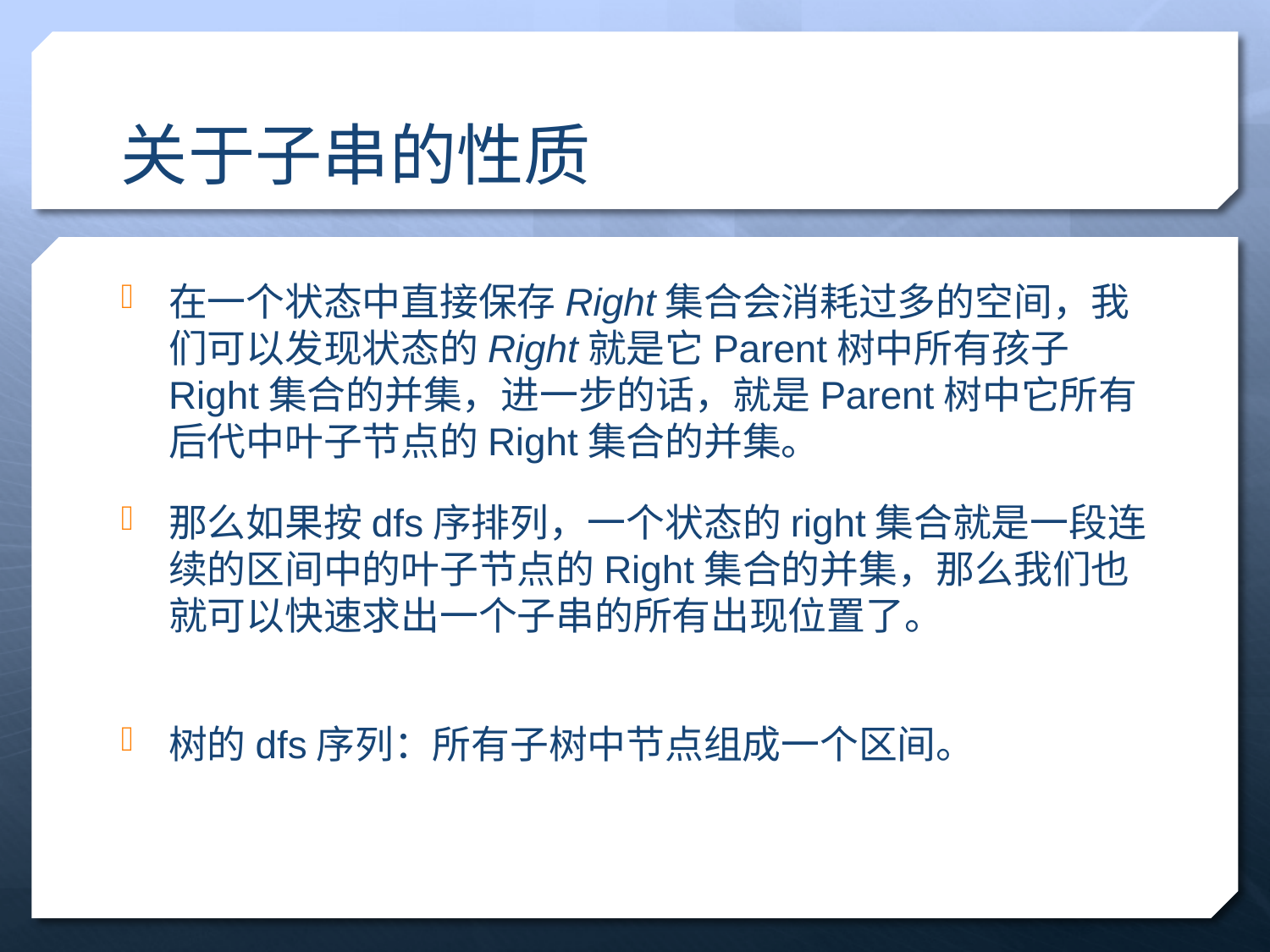

# 关于子串的性质
在一个状态中直接保存Right集合会消耗过多的空间，我们可以发现状态的Right就是它Parent树中所有孩子Right集合的并集，进一步的话，就是Parent树中它所有后代中叶子节点的Right集合的并集。
那么如果按dfs序排列，一个状态的right集合就是一段连续的区间中的叶子节点的Right集合的并集，那么我们也就可以快速求出一个子串的所有出现位置了。
树的dfs序列：所有子树中节点组成一个区间。